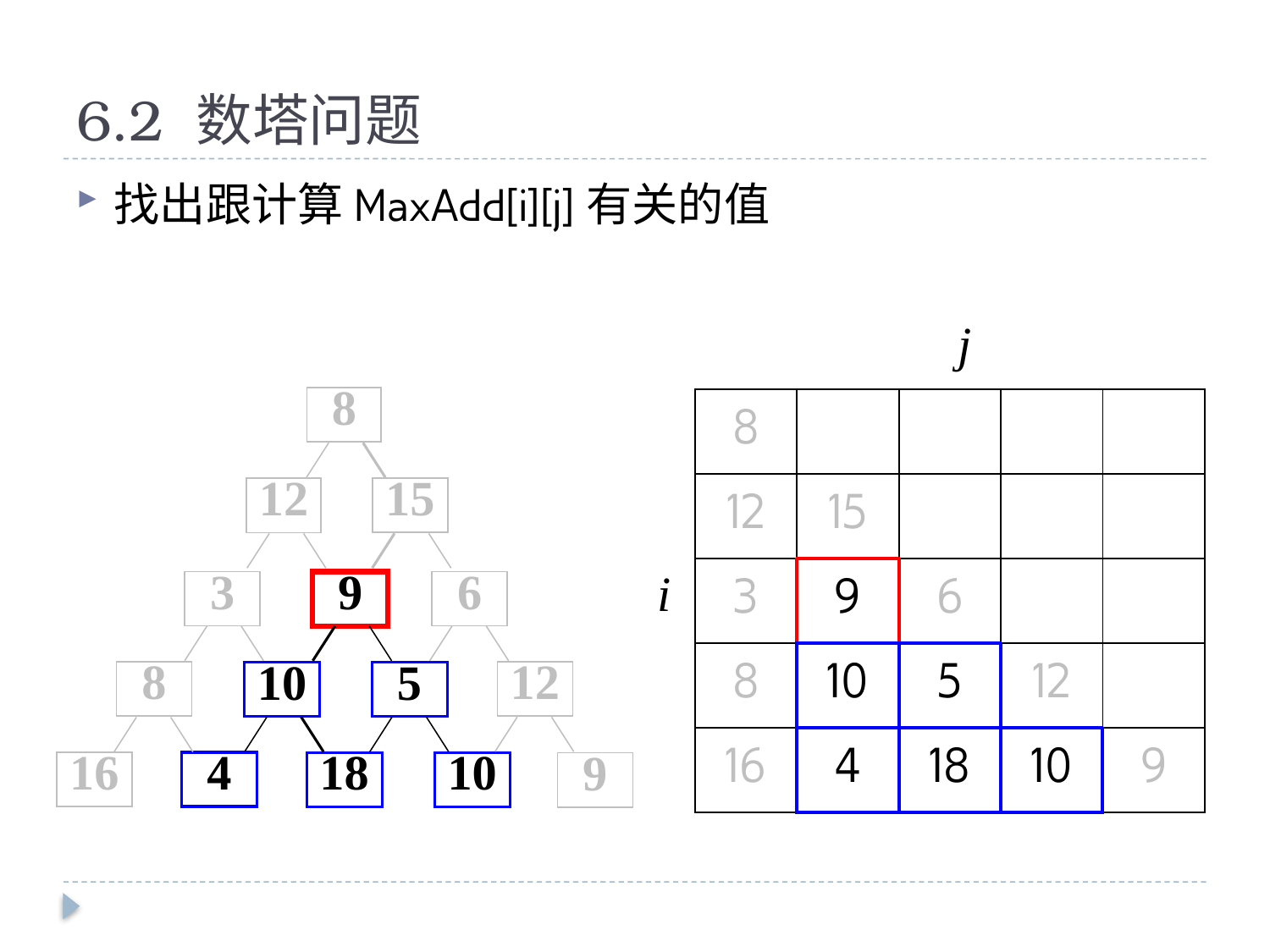

# 6.2 数塔问题
找出跟计算MaxAdd[i][j]有关的值
j
8

15
12

3
9
6

8
12
10
5

4
16
18
10
9
| 8 |  |  |  |  |
| --- | --- | --- | --- | --- |
| 12 | 15 |  |  |  |
| 3 | 9 | 6 |  |  |
| 8 | 10 | 5 | 12 |  |
| 16 | 4 | 18 | 10 | 9 |
i